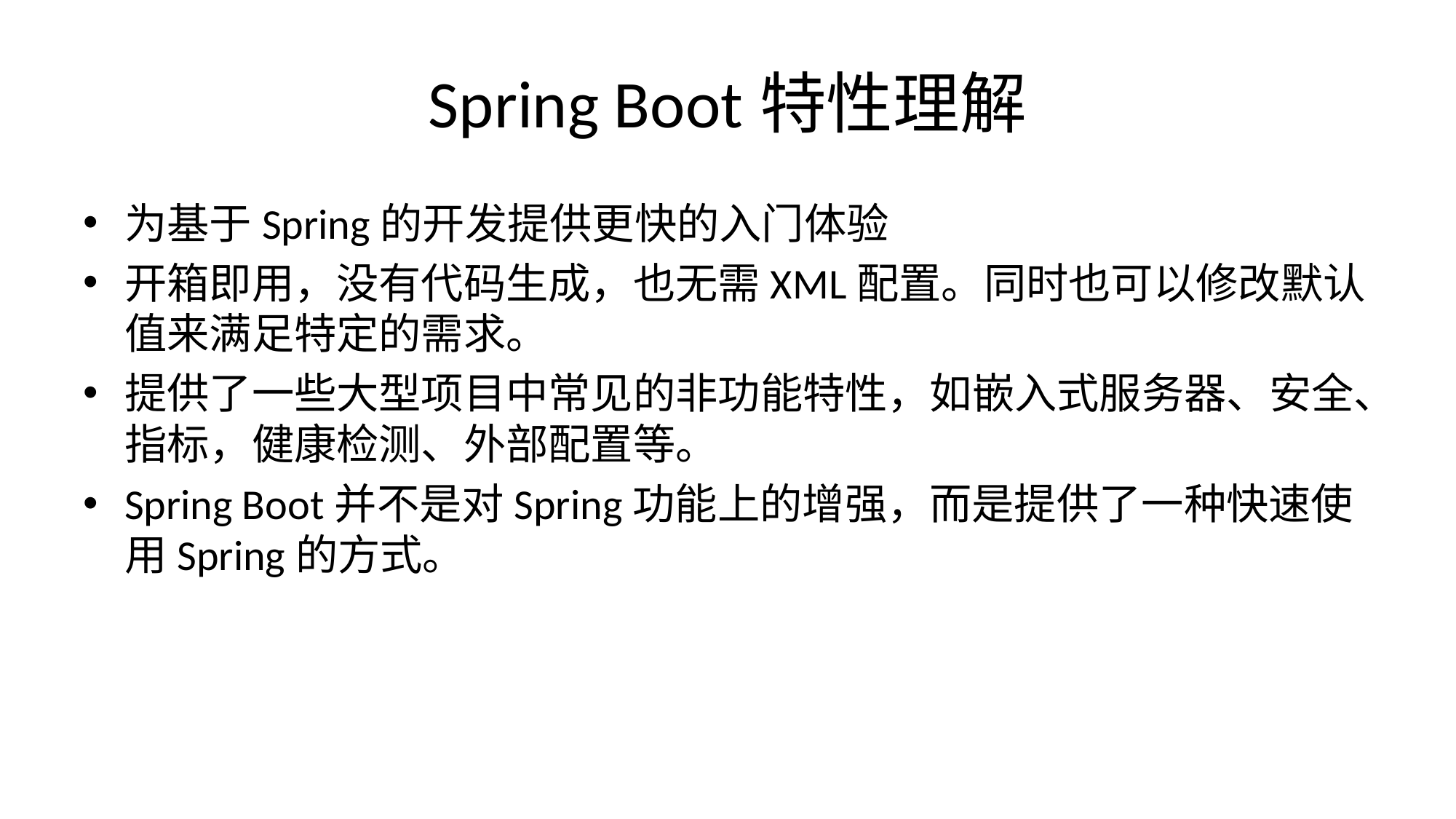

# Spring Boot特性理解
为基于Spring的开发提供更快的入门体验
开箱即用，没有代码生成，也无需XML配置。同时也可以修改默认值来满足特定的需求。
提供了一些大型项目中常见的非功能特性，如嵌入式服务器、安全、指标，健康检测、外部配置等。
Spring Boot并不是对Spring功能上的增强，而是提供了一种快速使用Spring的方式。